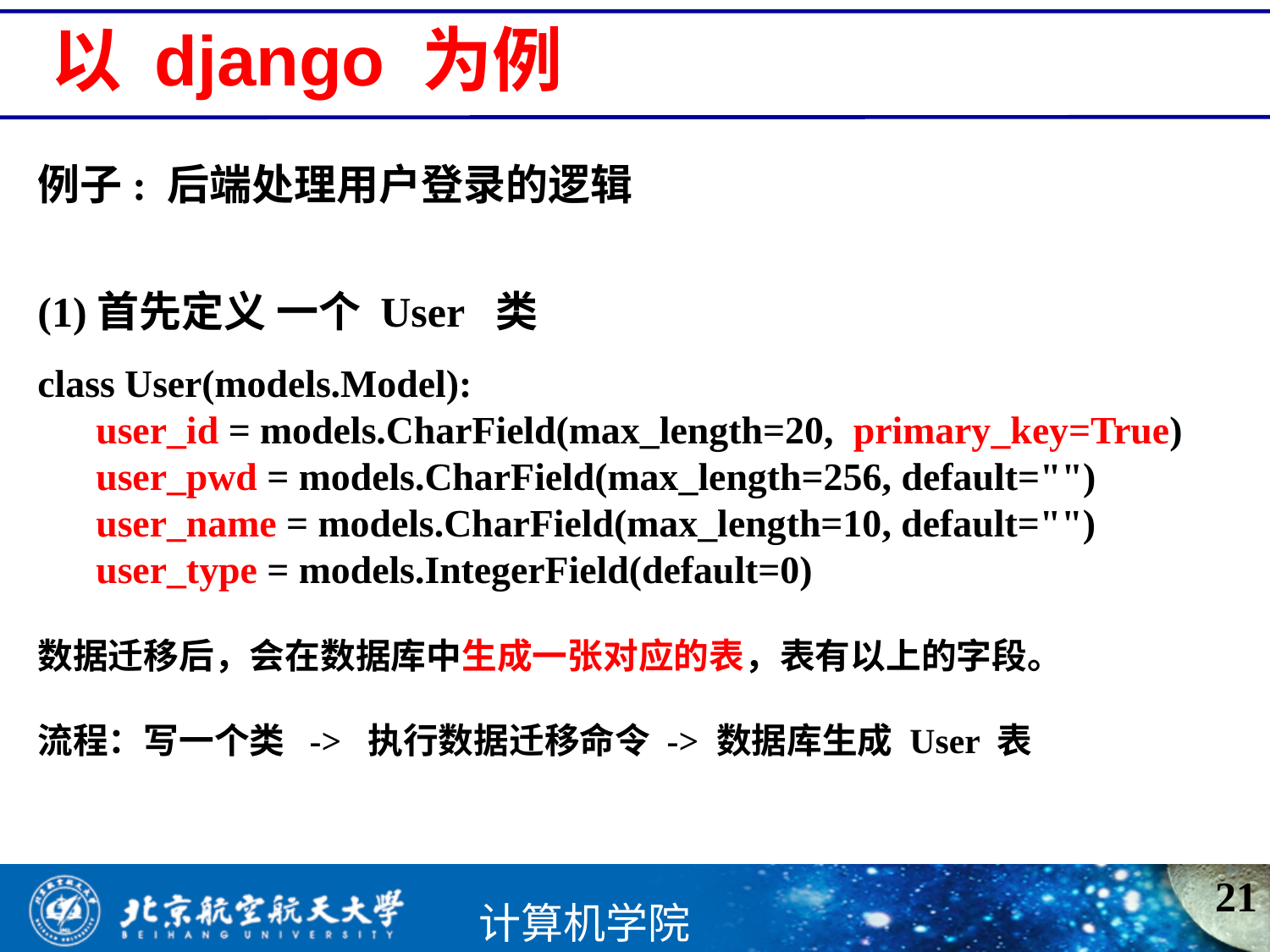

以 django 为例
例子: 后端处理用户登录的逻辑

(1)首先定义 一个 User  类
class User(models.Model):
      user_id = models.CharField(max_length=20,  primary_key=True)
      user_pwd = models.CharField(max_length=256, default="")
      user_name = models.CharField(max_length=10, default="")
      user_type = models.IntegerField(default=0)

数据迁移后，会在数据库中生成一张对应的表，表有以上的字段。

流程：写一个类  ->  执行数据迁移命令 -> 数据库生成 User 表